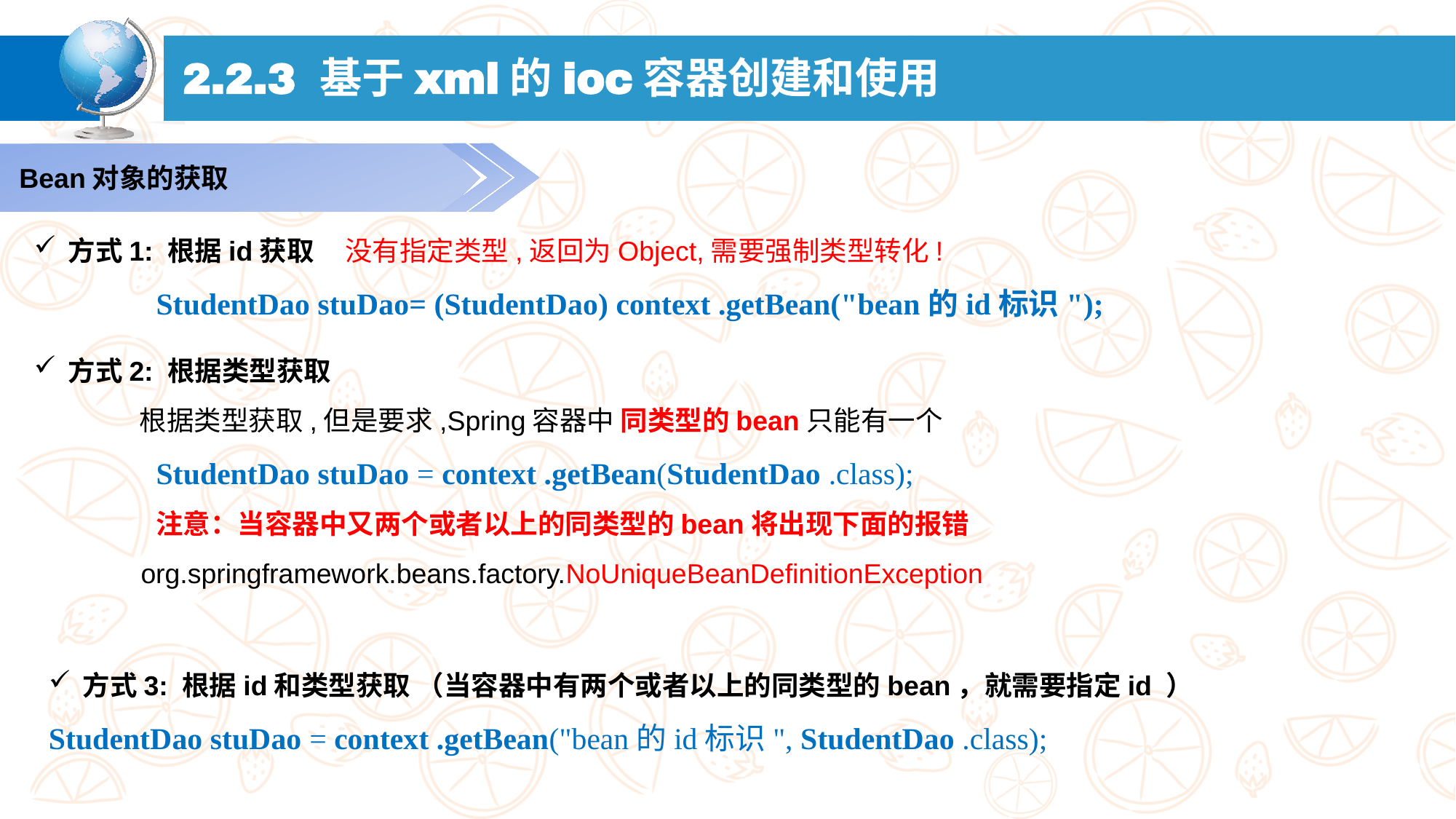

# 2.2.3 基于xml的ioc容器创建和使用

Bean对象的获取
方式1: 根据id获取     没有指定类型,返回为Object,需要强制类型转化!
                StudentDao stuDao= (StudentDao) context .getBean("bean的id标识");
方式2: 根据类型获取
                根据类型获取,但是要求,Spring容器中 同类型的bean只能有一个
                StudentDao stuDao = context .getBean(StudentDao .class);
	 注意：当容器中又两个或者以上的同类型的bean将出现下面的报错
              org.springframework.beans.factory.NoUniqueBeanDefinitionException
方式3: 根据id和类型获取 （当容器中有两个或者以上的同类型的bean，就需要指定id ）
StudentDao stuDao = context .getBean("bean的id标识", StudentDao .class);